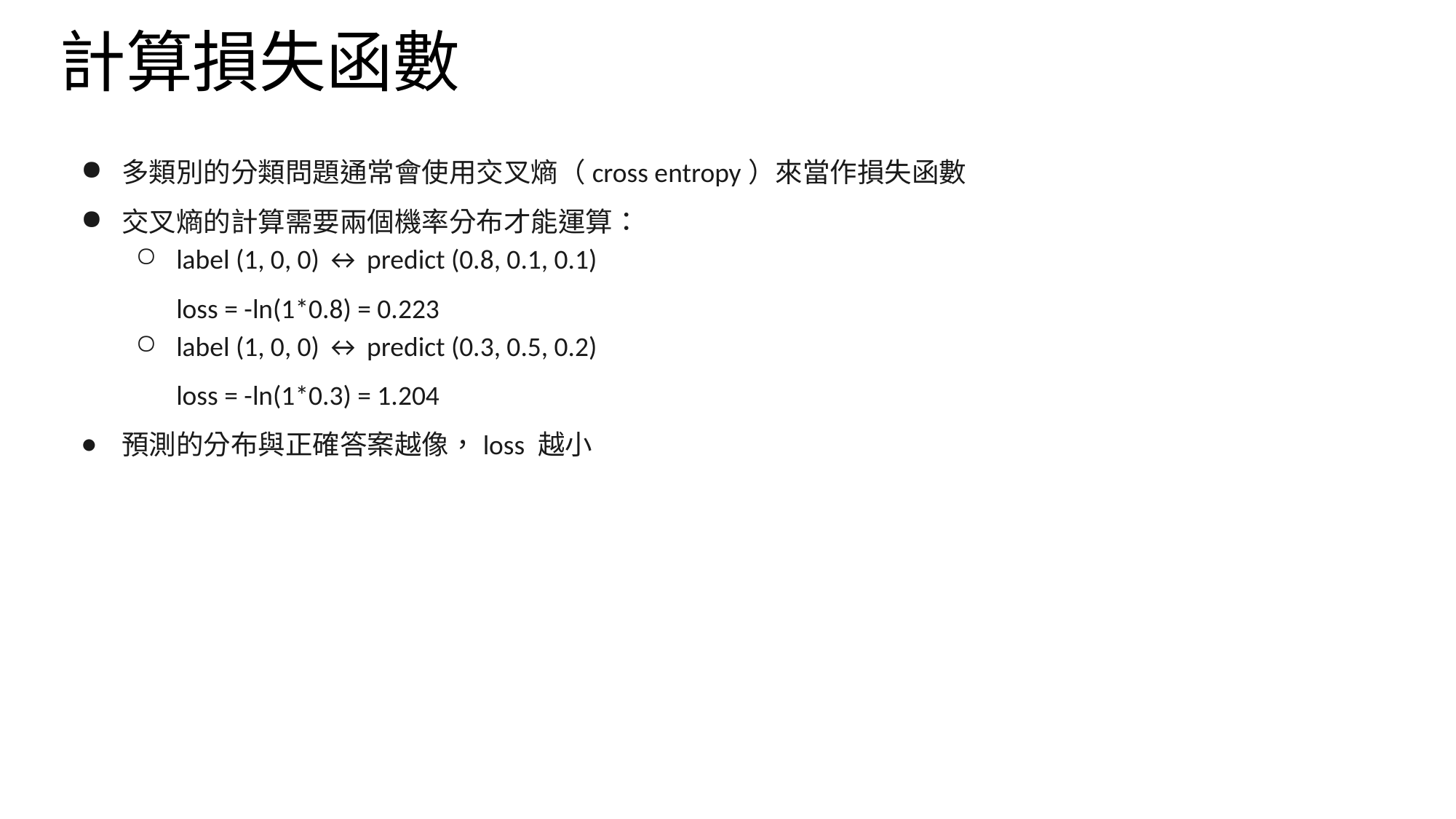

# 計算損失函數
多類別的分類問題通常會使用交叉熵（cross entropy）來當作損失函數
交叉熵的計算需要兩個機率分布才能運算：
label (1, 0, 0) ↔ predict (0.8, 0.1, 0.1)
loss = -ln(1*0.8) = 0.223
label (1, 0, 0) ↔ predict (0.3, 0.5, 0.2)
loss = -ln(1*0.3) = 1.204
預測的分布與正確答案越像，loss 越小